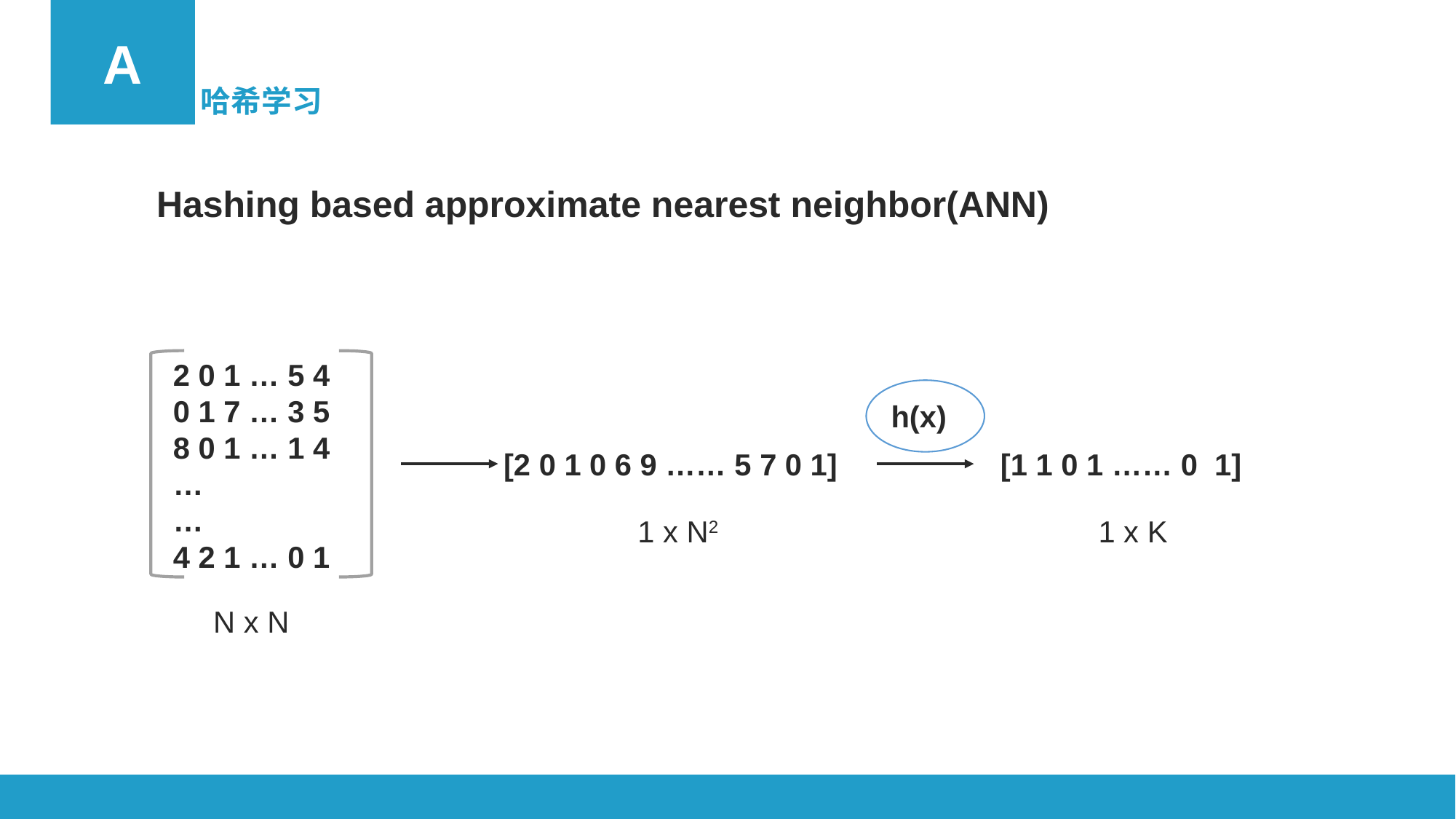

A
哈希学习
Hashing based approximate nearest neighbor(ANN)

2 0 1 … 5 4
0 1 7 … 3 5
8 0 1 … 1 4
…
…
4 2 1 … 0 1

h(x)
[1 1 0 1 …… 0  1]
[2 0 1 0 6 9 …… 5 7 0 1]
1 x K
1 x N2
N x N